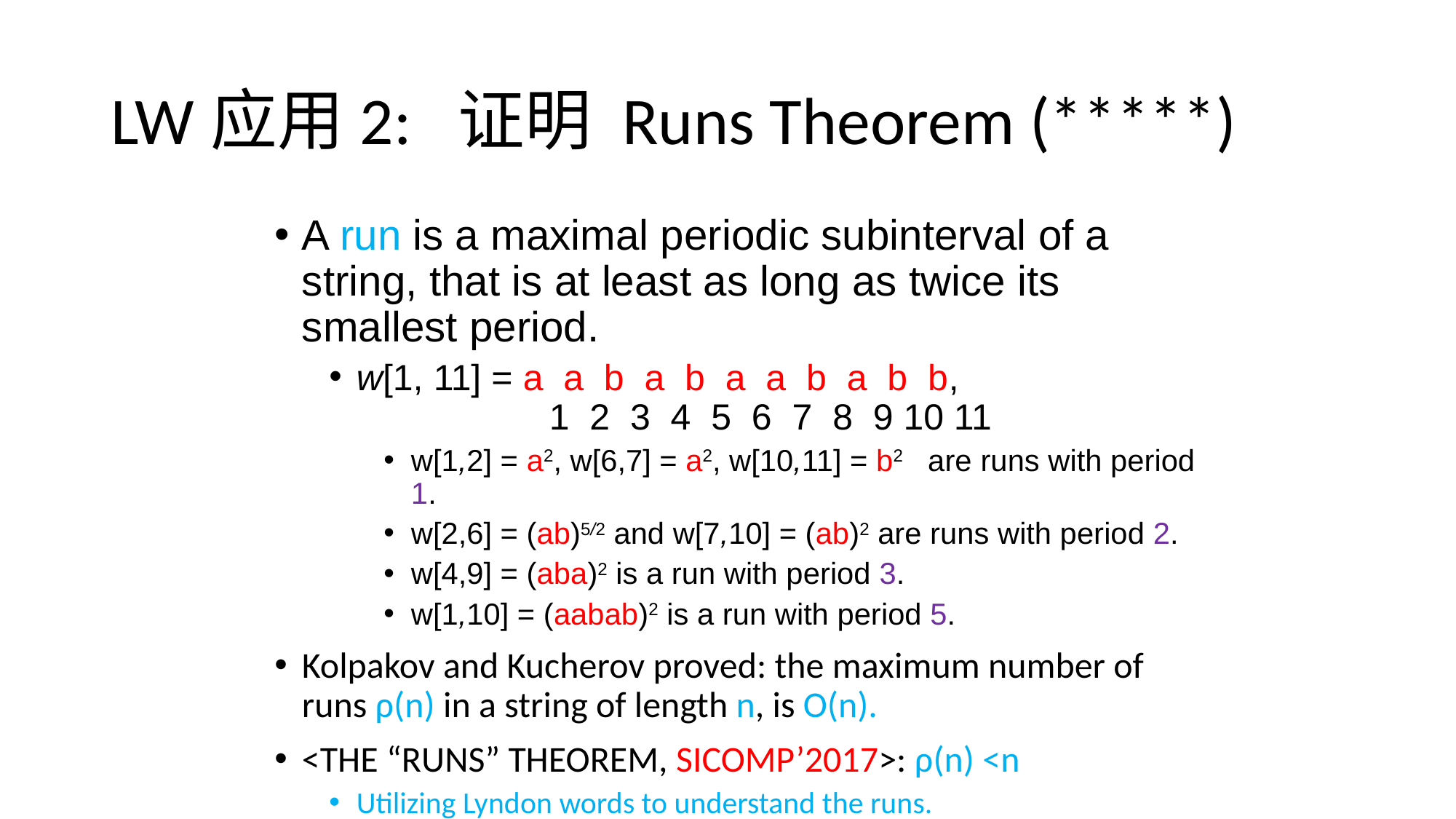

# LW应用2:  证明 Runs Theorem (*****)
A run is a maximal periodic subinterval of a string, that is at least as long as twice its smallest period.
w[1, 11] = a  a  b  a  b  a  a  b  a  b  b,
                   1  2  3  4  5  6  7  8  9 10 11
w[1,2] = a2, w[6,7] = a2, w[10,11] = b2   are runs with period 1.
w[2,6] = (ab)5/2 and w[7,10] = (ab)2 are runs with period 2.
w[4,9] = (aba)2 is a run with period 3.
w[1,10] = (aabab)2 is a run with period 5.
Kolpakov and Kucherov proved: the maximum number of runs ρ(n) in a string of length n, is O(n).
<THE “RUNS” THEOREM, SICOMP’2017>: ρ(n) <n
Utilizing Lyndon words to understand the runs.